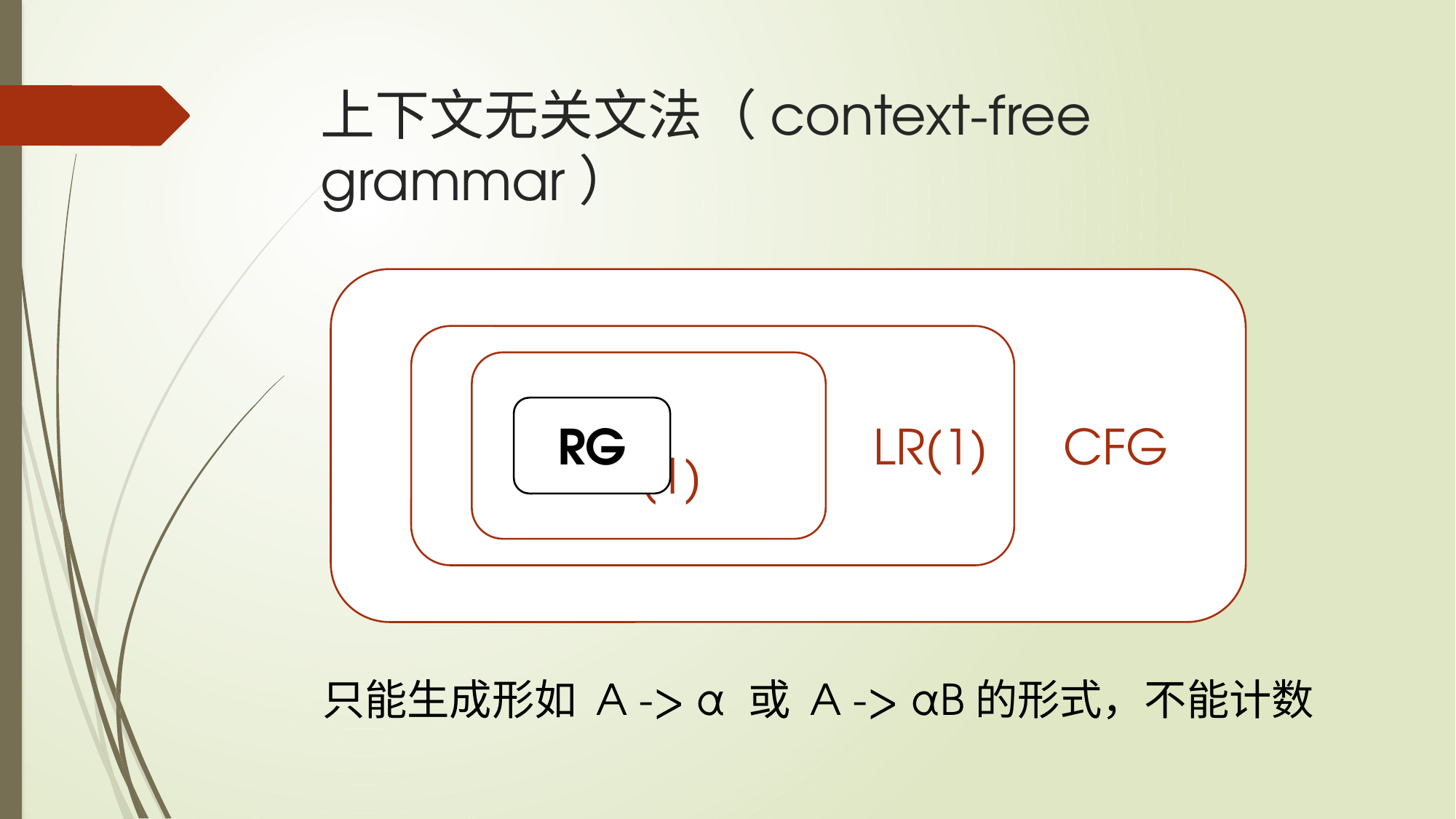

# 上下文无关文法（context-free grammar）
						CFG
				LR(1)
		LL(1)
RG
只能生成形如 A -> α 或 A -> αB的形式，不能计数